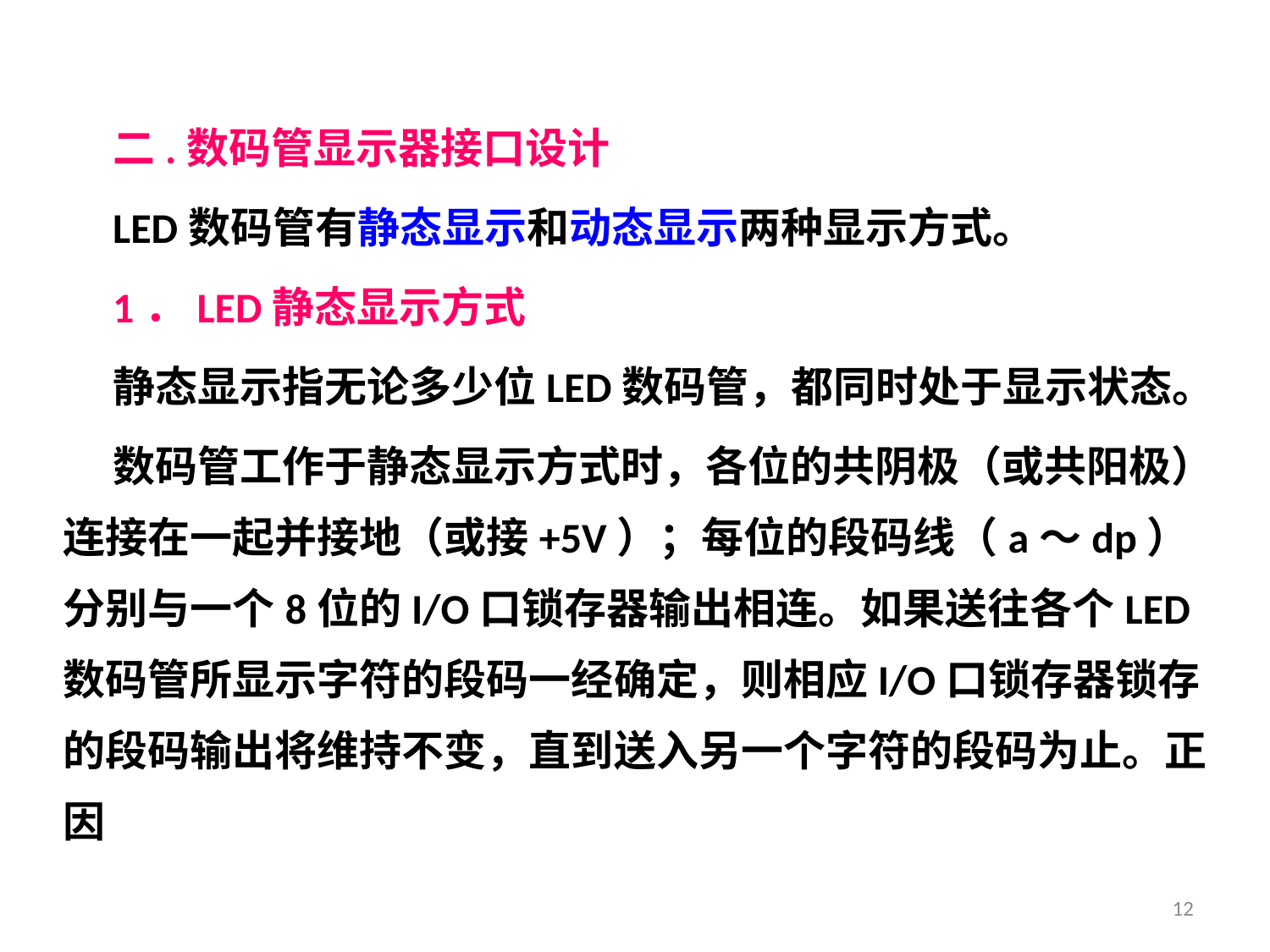

# 二.数码管显示器接口设计
LED数码管有静态显示和动态显示两种显示方式。
1．LED静态显示方式
静态显示指无论多少位LED数码管，都同时处于显示状态。
数码管工作于静态显示方式时，各位的共阴极（或共阳极）连接在一起并接地（或接+5V）；每位的段码线（a～dp）分别与一个8位的I/O口锁存器输出相连。如果送往各个LED数码管所显示字符的段码一经确定，则相应I/O口锁存器锁存的段码输出将维持不变，直到送入另一个字符的段码为止。正因
12